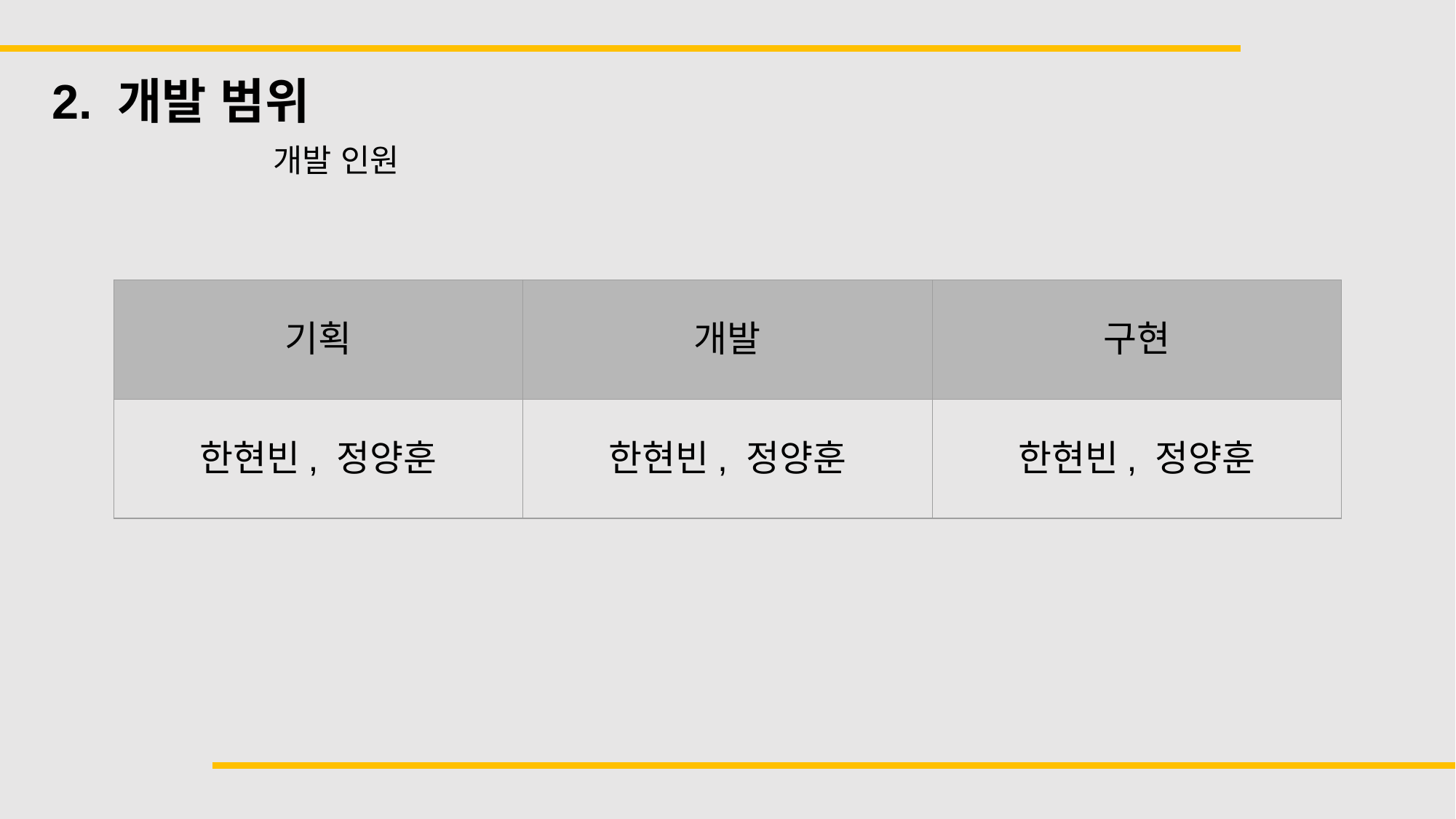

2. 개발 범위
개발 인원
| 기획 | 개발 | 구현 |
| --- | --- | --- |
| 한현빈, 정양훈 | 한현빈, 정양훈 | 한현빈, 정양훈 |